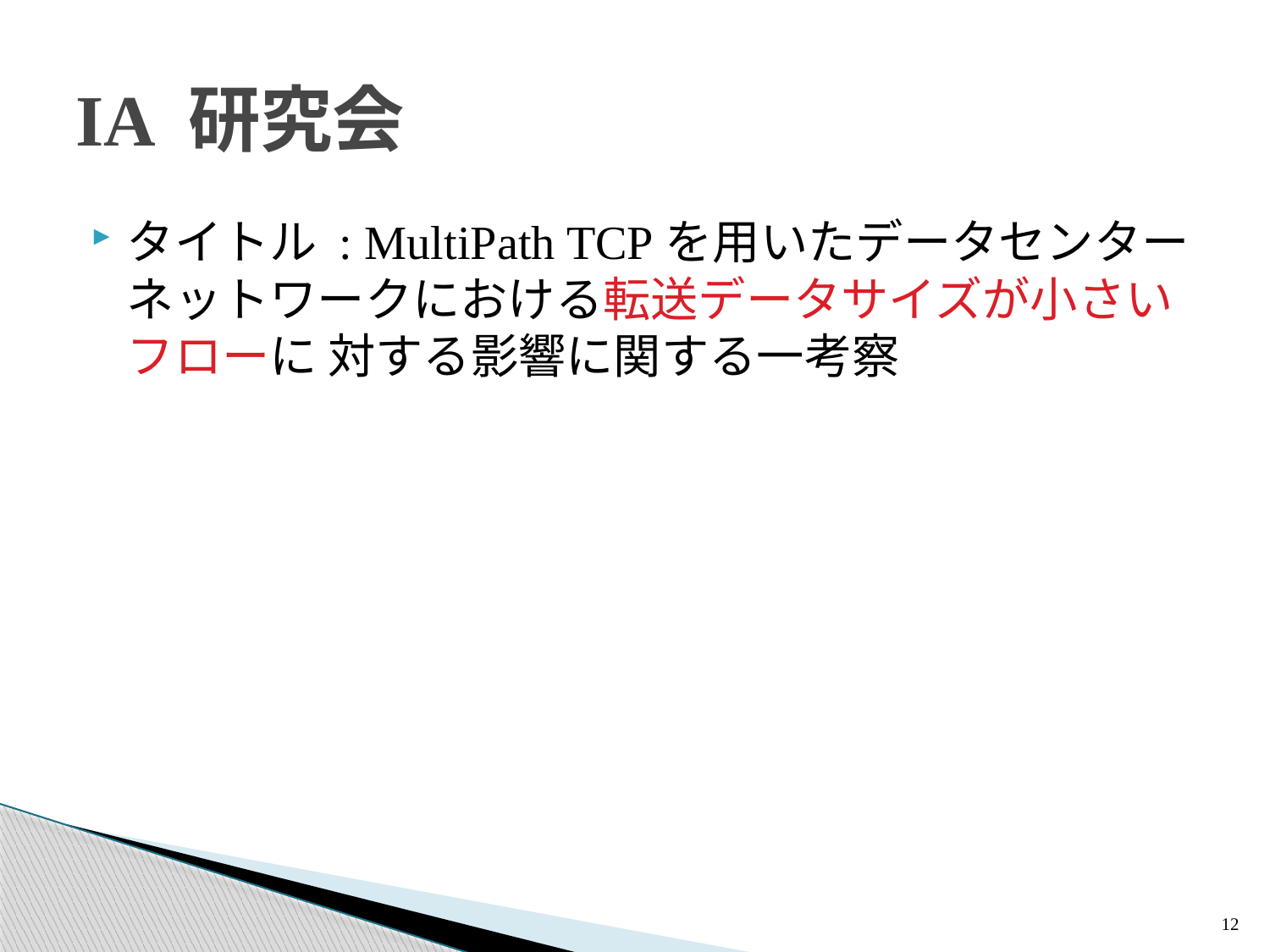

# IA 研究会
タイトル : MultiPath TCPを用いたデータセンターネットワークにおける転送データサイズが小さいフローに 対する影響に関する一考察

12